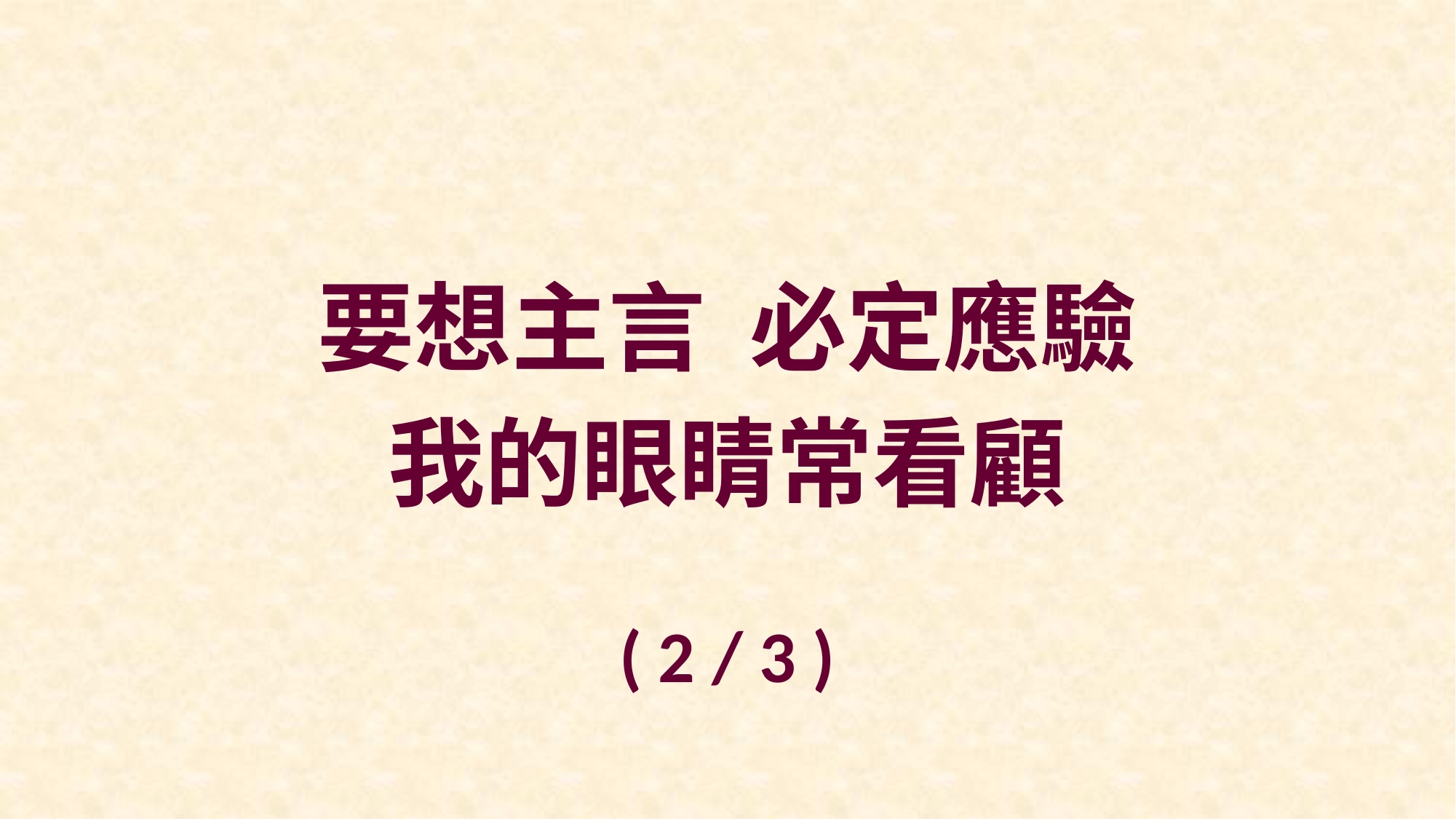

要想主言  必定應驗
我的眼睛常看顧
( 2 / 3 )